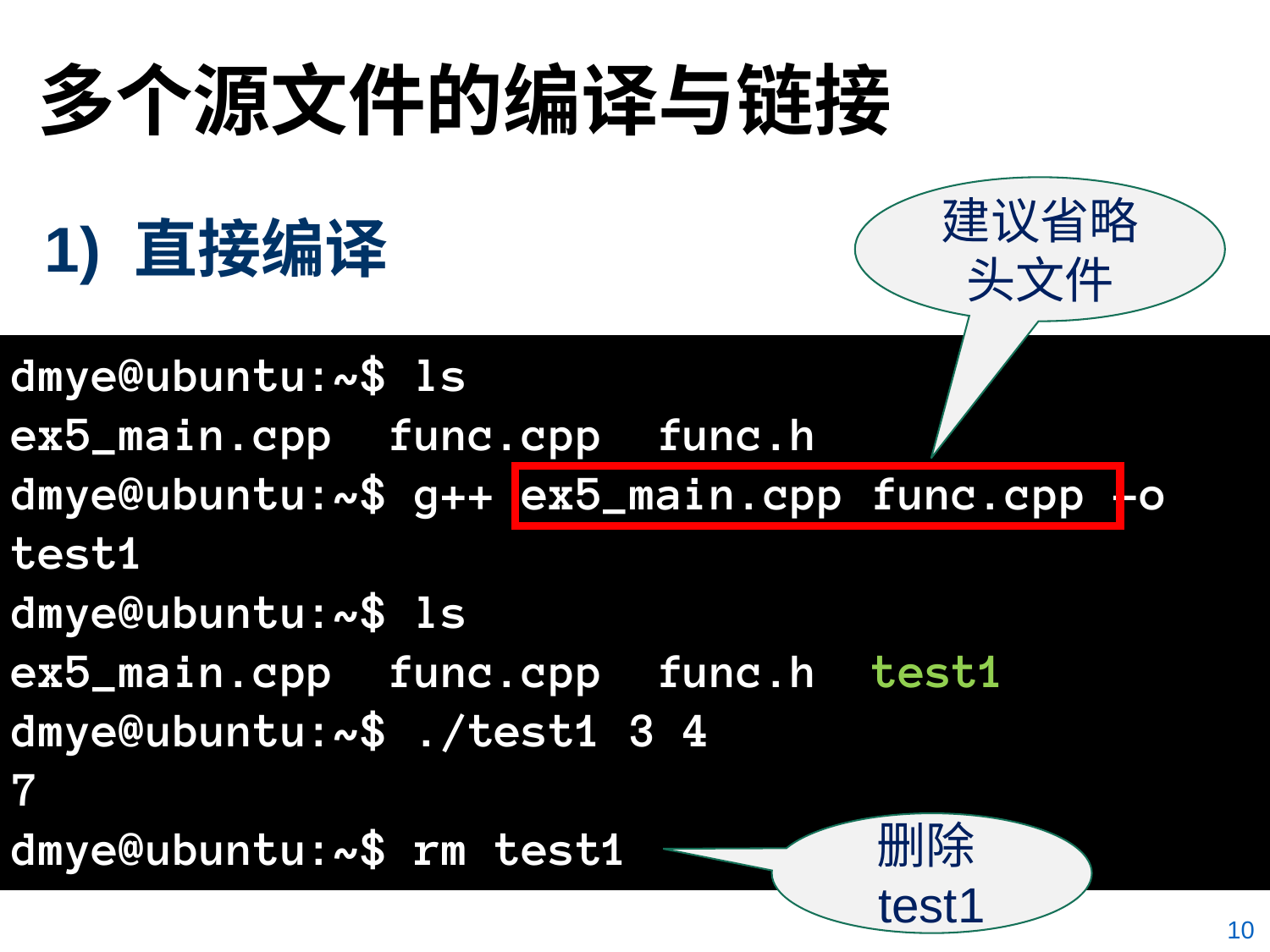

# 多个源文件的编译与链接
建议省略头文件
1) 直接编译

dmye@ubuntu:~$ ls
ex5_main.cpp  func.cpp  func.h
dmye@ubuntu:~$ g++ ex5_main.cpp func.cpp -o test1
dmye@ubuntu:~$ ls
ex5_main.cpp  func.cpp  func.h  test1
dmye@ubuntu:~$ ./test1 3 4
7
dmye@ubuntu:~$ rm test1

删除test1
10